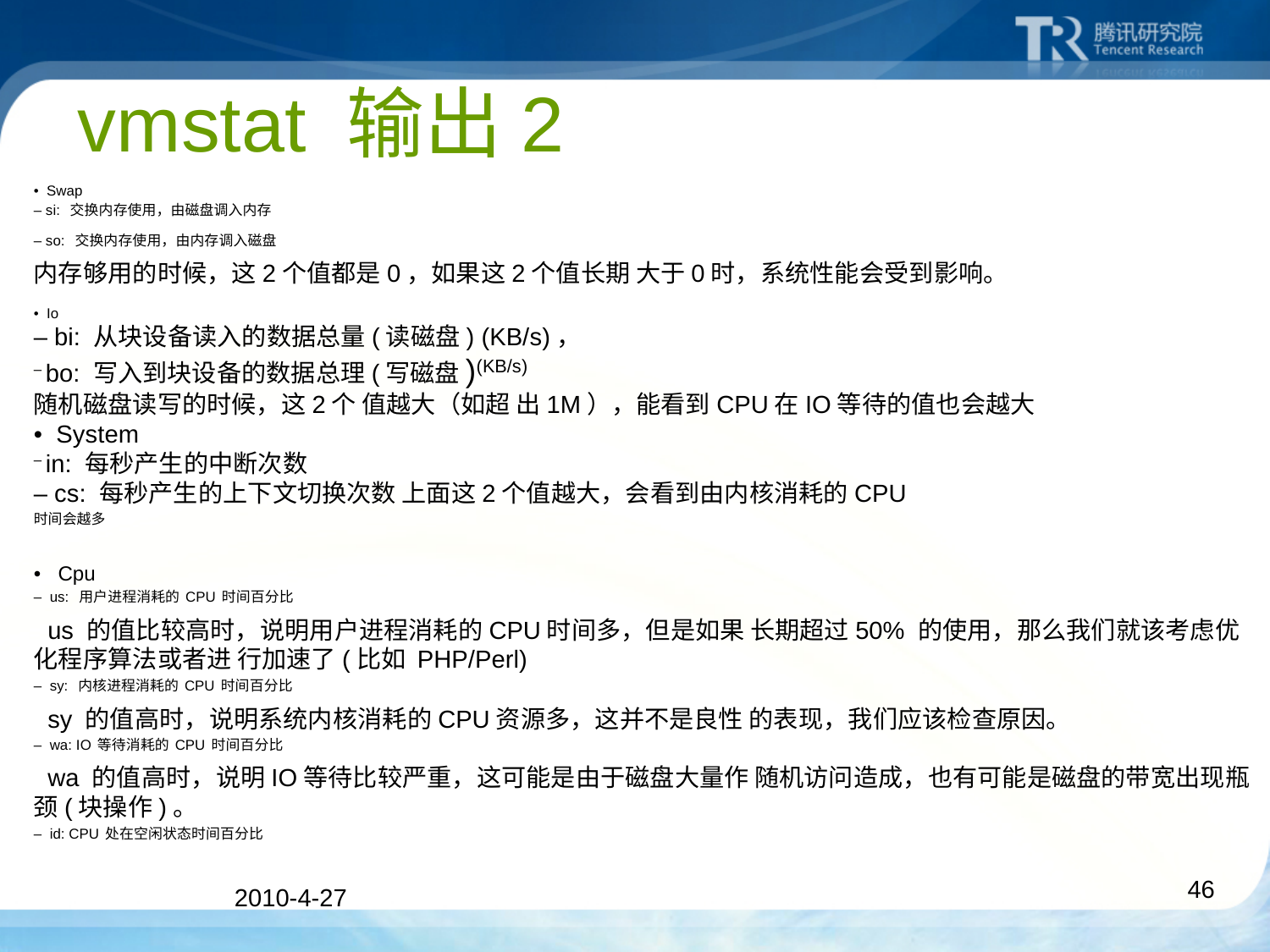

# vmstat 输出2
•  Swap
– si: 交换内存使用，由磁盘调入内存
– so: 交换内存使用，由内存调入磁盘
内存够用的时候，这2个值都是0，如果这2个值长期 大于0时，系统性能会受到影响。
•  Io
– bi: 从块设备读入的数据总量(读磁盘) (KB/s)，
– bo: 写入到块设备的数据总理(写磁盘)(KB/s)
随机磁盘读写的时候，这2个 值越大（如超 出1M），能看到CPU在IO等待的值也会越大
•  System
– in: 每秒产生的中断次数
– cs: 每秒产生的上下文切换次数 上面这2个值越大，会看到由内核消耗的CPU
时间会越多
•   Cpu
–  us: 用户进程消耗的CPU时间百分比
  us 的值比较高时，说明用户进程消耗的CPU时间多，但是如果 长期超过50% 的使用，那么我们就该考虑优化程序算法或者进 行加速了(比如 PHP/Perl)
–  sy: 内核进程消耗的CPU时间百分比
  sy 的值高时，说明系统内核消耗的CPU资源多，这并不是良性 的表现，我们应该检查原因。
–  wa: IO等待消耗的CPU时间百分比
  wa 的值高时，说明IO等待比较严重，这可能是由于磁盘大量作 随机访问造成，也有可能是磁盘的带宽出现瓶颈(块操作)。
–  id: CPU处在空闲状态时间百分比

2010-4-27
46